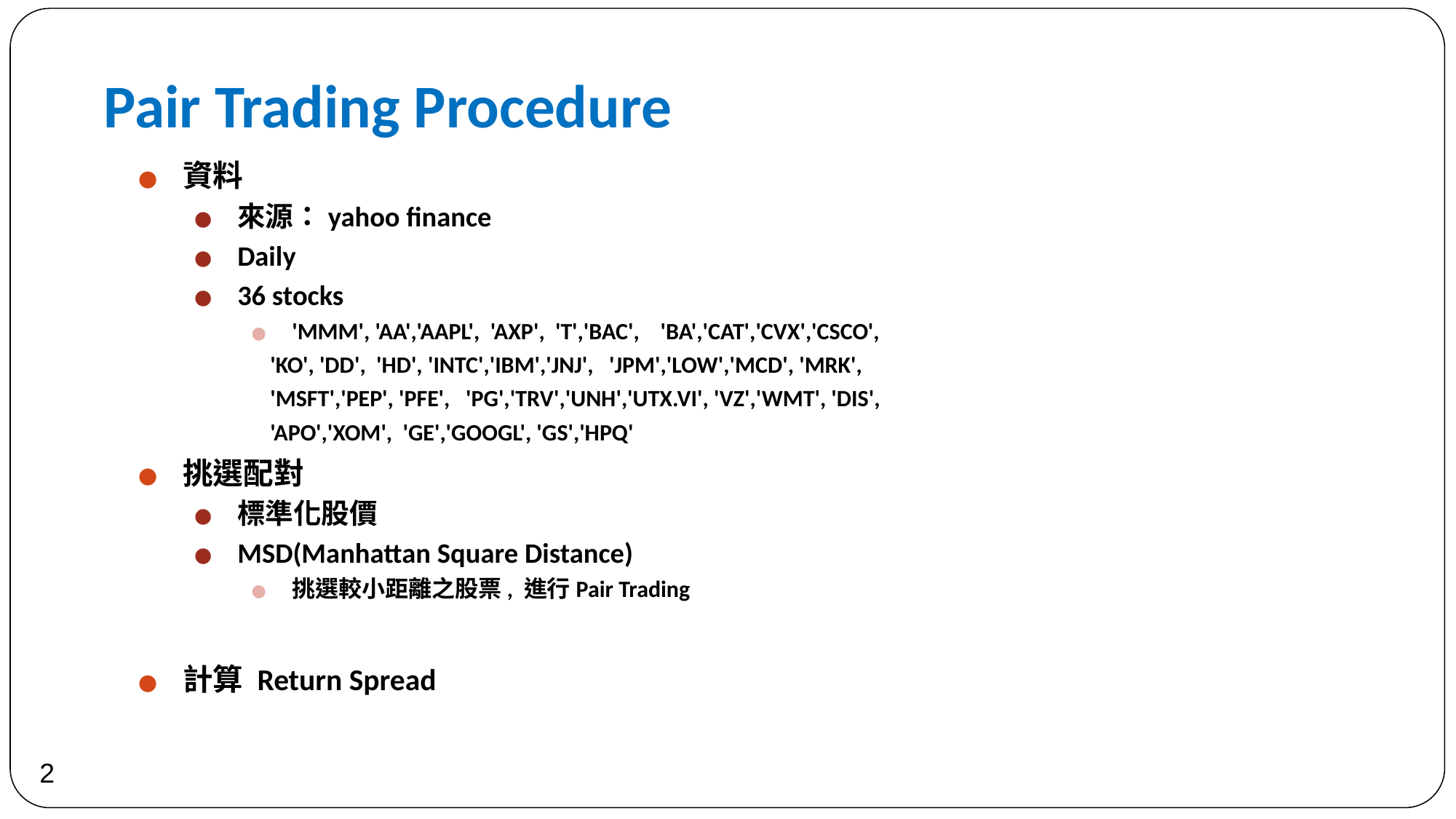

# Pair Trading Procedure
資料
來源：yahoo finance
Daily
36 stocks
'MMM', 'AA','AAPL',  'AXP',  'T','BAC',    'BA','CAT','CVX','CSCO',
    'KO', 'DD',  'HD', 'INTC','IBM','JNJ',   'JPM','LOW','MCD', 'MRK',
    'MSFT','PEP', 'PFE',   'PG','TRV','UNH','UTX.VI', 'VZ','WMT', 'DIS',
    'APO','XOM',  'GE','GOOGL', 'GS','HPQ'
挑選配對
標準化股價
MSD(Manhattan Square Distance)
挑選較小距離之股票, 進行Pair Trading

計算 Return Spread